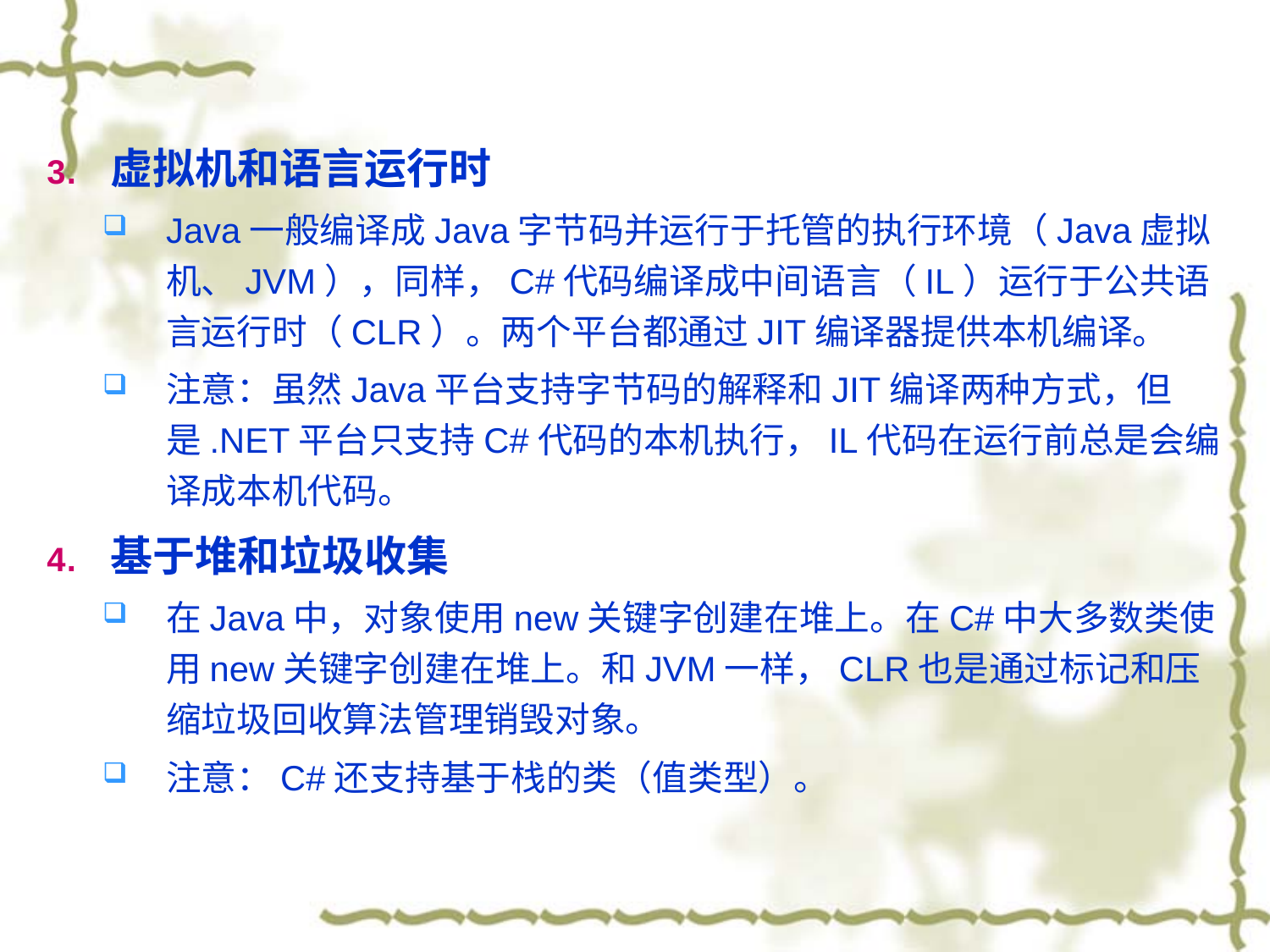

虚拟机和语言运行时
Java一般编译成Java字节码并运行于托管的执行环境（Java虚拟机、JVM），同样，C#代码编译成中间语言（IL）运行于公共语言运行时（CLR）。两个平台都通过JIT编译器提供本机编译。
注意：虽然Java平台支持字节码的解释和JIT编译两种方式，但是.NET平台只支持C#代码的本机执行，IL代码在运行前总是会编译成本机代码。
基于堆和垃圾收集
在Java中，对象使用new关键字创建在堆上。在C#中大多数类使用new关键字创建在堆上。和JVM一样，CLR也是通过标记和压缩垃圾回收算法管理销毁对象。
注意：C#还支持基于栈的类（值类型）。